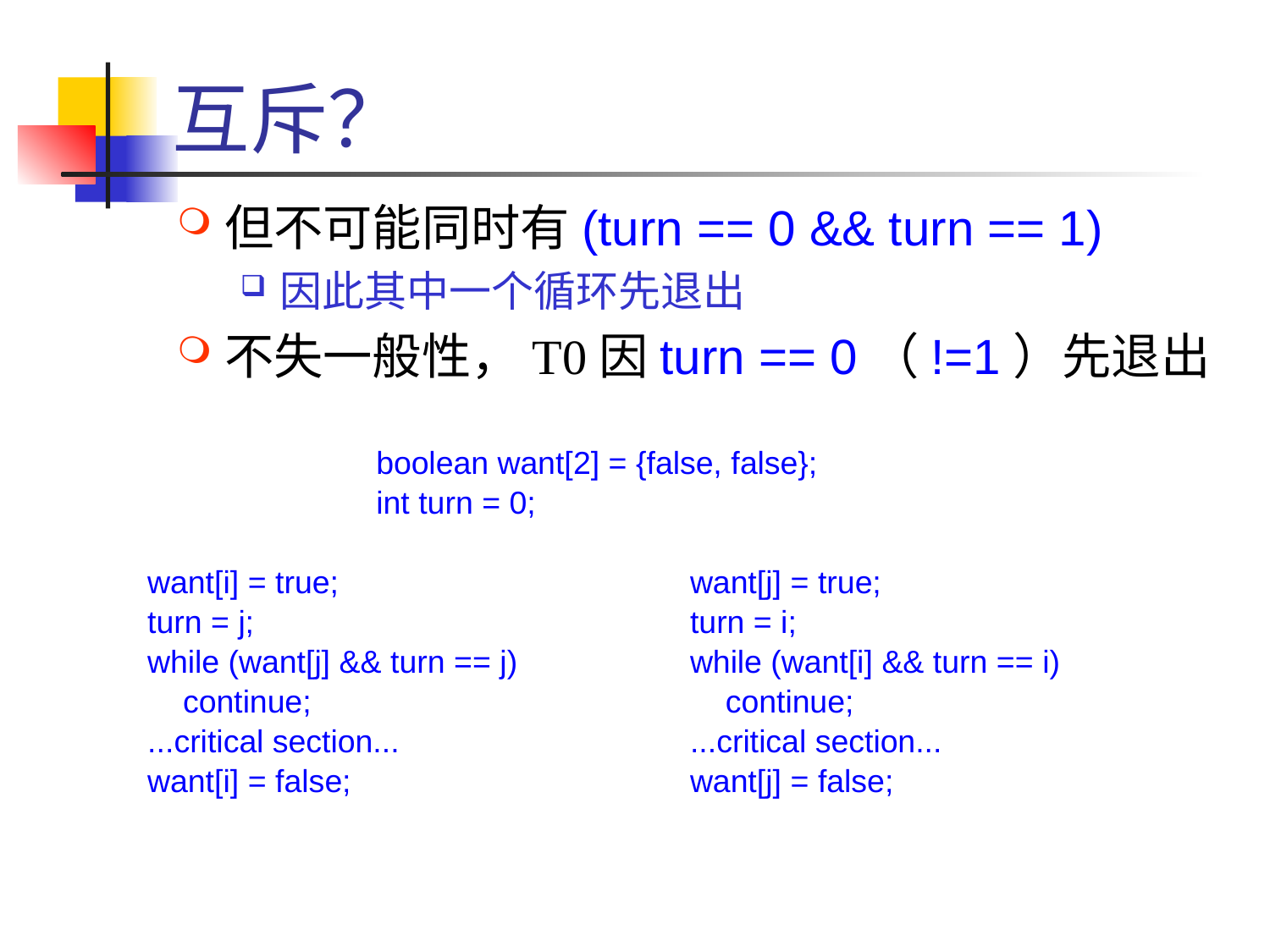

# 互斥？
但不可能同时有(turn == 0 && turn == 1)
因此其中一个循环先退出
不失一般性，T0因turn == 0（!=1）先退出
boolean want[2] = {false, false};
int turn = 0;

want[j] = true;
turn = i;
while (want[i] && turn == i)
    continue;
...critical section...
want[j] = false;

want[i] = true;
turn = j;
while (want[j] && turn == j)
    continue;
...critical section...
want[i] = false;